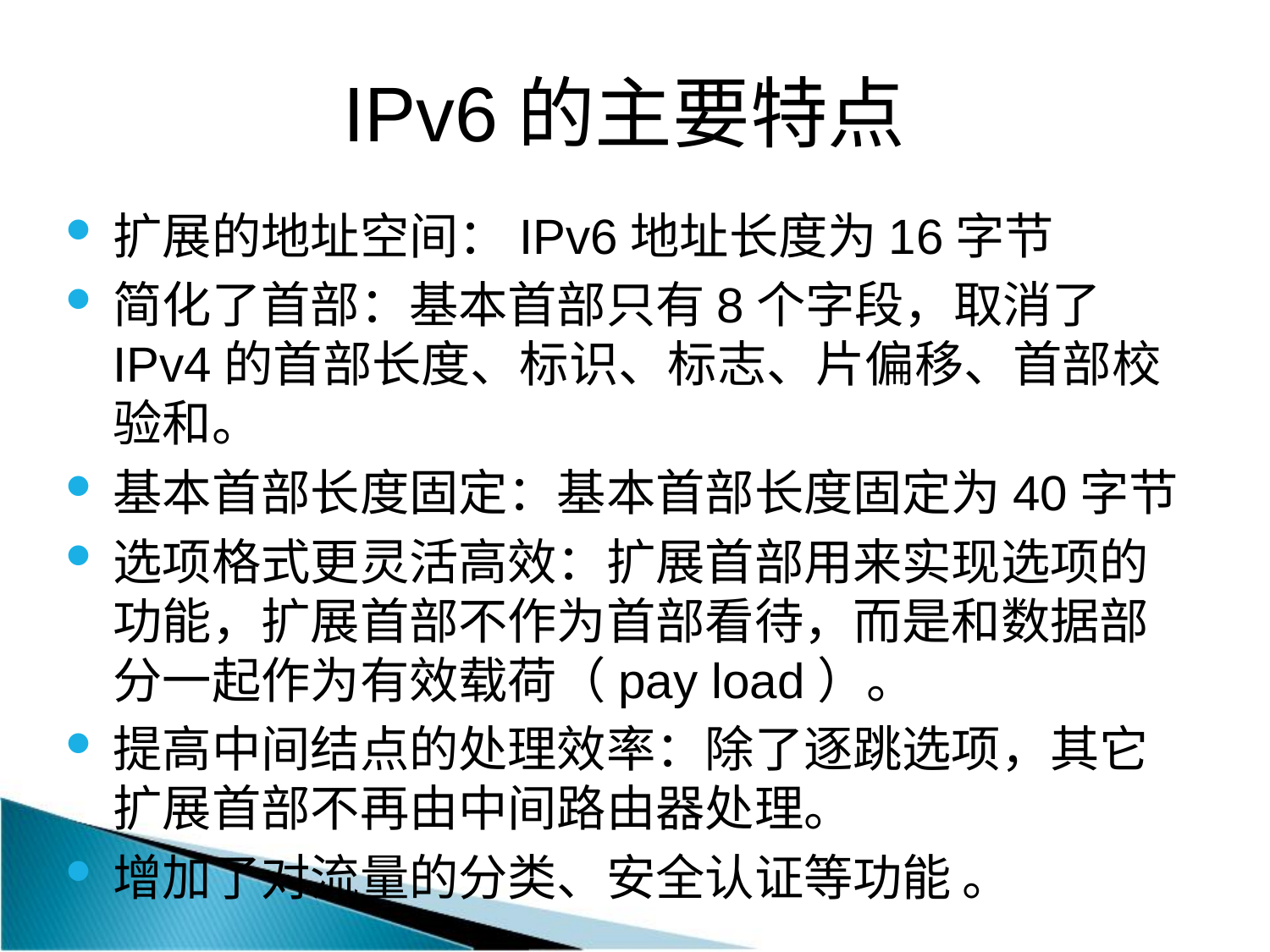

# IPv6的主要特点
扩展的地址空间：IPv6地址长度为16字节
简化了首部：基本首部只有8个字段，取消了IPv4的首部长度、标识、标志、片偏移、首部校验和。
基本首部长度固定：基本首部长度固定为40字节
选项格式更灵活高效：扩展首部用来实现选项的功能，扩展首部不作为首部看待，而是和数据部分一起作为有效载荷（pay load）。
提高中间结点的处理效率：除了逐跳选项，其它扩展首部不再由中间路由器处理。
增加了对流量的分类、安全认证等功能 。